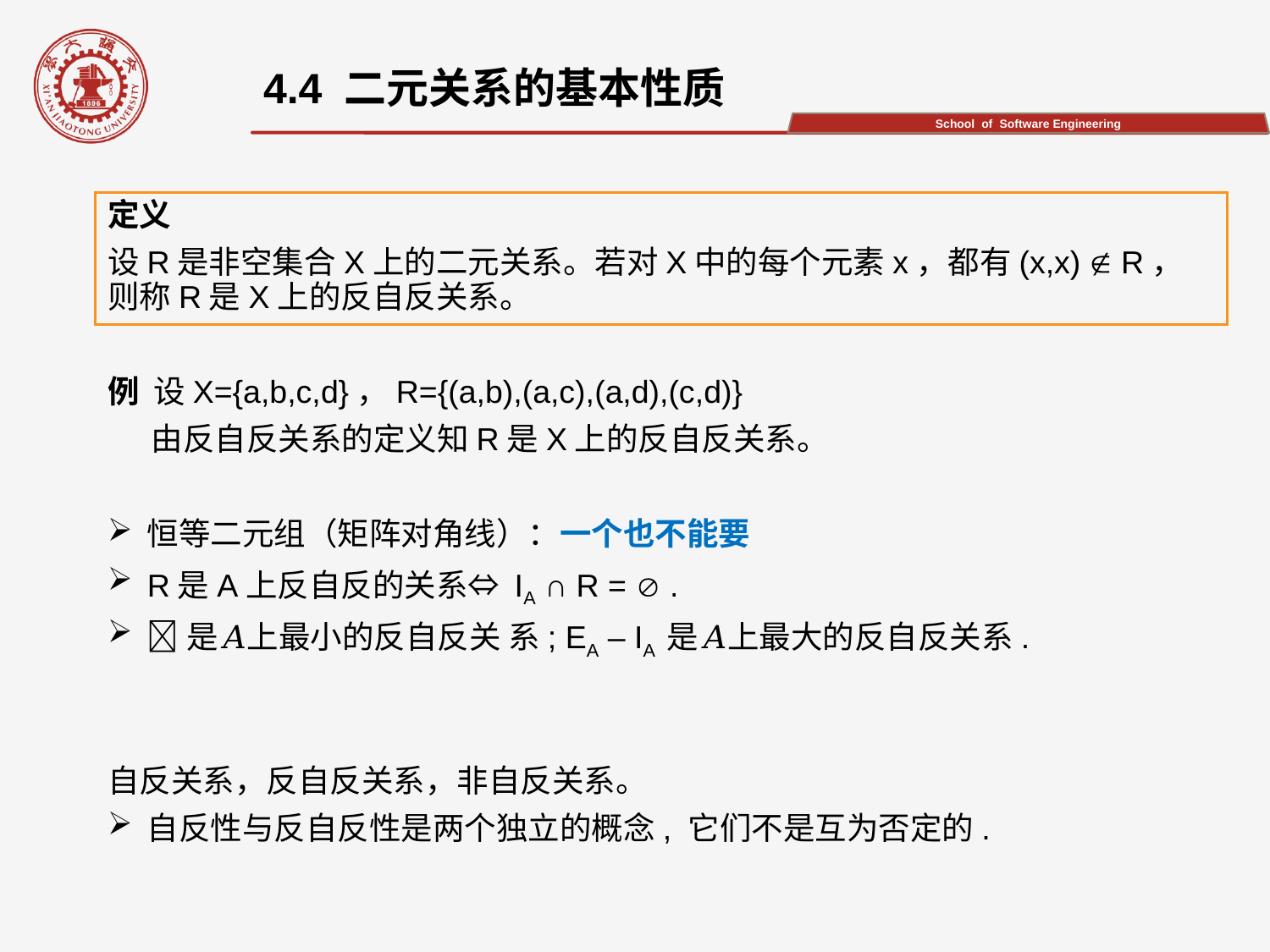

4.4 二元关系的基本性质

定义
设R是非空集合X上的二元关系。若对X中的每个元素x，都有(x,x) ∉ R，则称R是X上的反自反关系。

例  设X={a,b,c,d}，R={(a,b),(a,c),(a,d),(c,d)}
     由反自反关系的定义知R是X上的反自反关系。

恒等二元组（矩阵对角线）：一个也不能要
R是A上反自反的关系⇔ IA ∩ R = ∅ .
∅是𝐴上最小的反自反关 系; EA – IA 是𝐴上最大的反自反关系.

自反关系，反自反关系，非自反关系。
自反性与反自反性是两个独立的概念, 它们不是互为否定的.